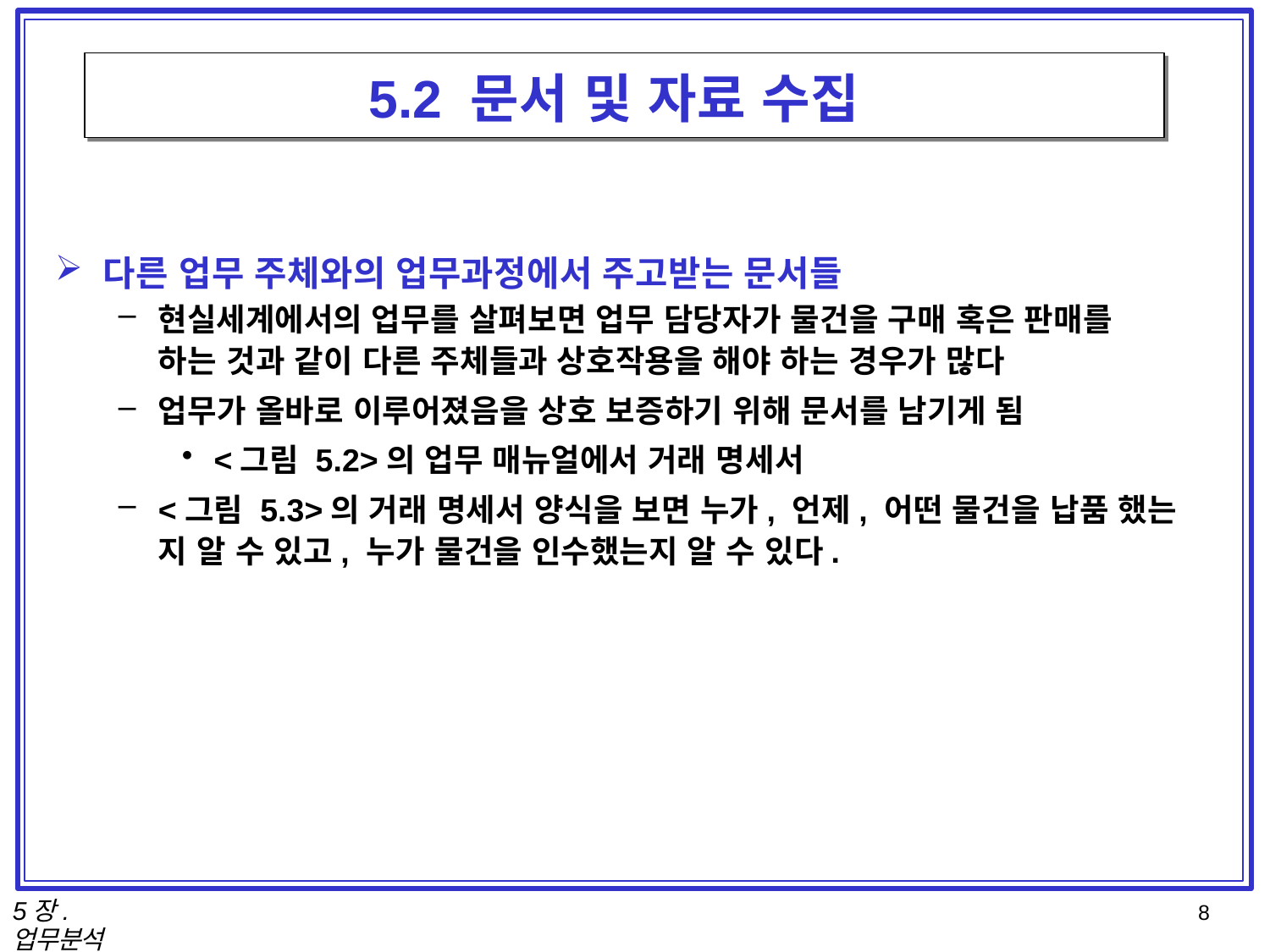

# 5.2 문서 및 자료 수집
다른 업무 주체와의 업무과정에서 주고받는 문서들
현실세계에서의 업무를 살펴보면 업무 담당자가 물건을 구매 혹은 판매를  하는 것과 같이 다른 주체들과 상호작용을 해야 하는 경우가 많다
업무가 올바로 이루어졌음을 상호 보증하기 위해 문서를 남기게 됨
<그림 5.2>의 업무 매뉴얼에서 거래 명세서
<그림 5.3>의 거래 명세서 양식을 보면 누가, 언제, 어떤 물건을 납품 했는  지 알 수 있고, 누가 물건을 인수했는지 알 수 있다.
5장. 업무분석
8